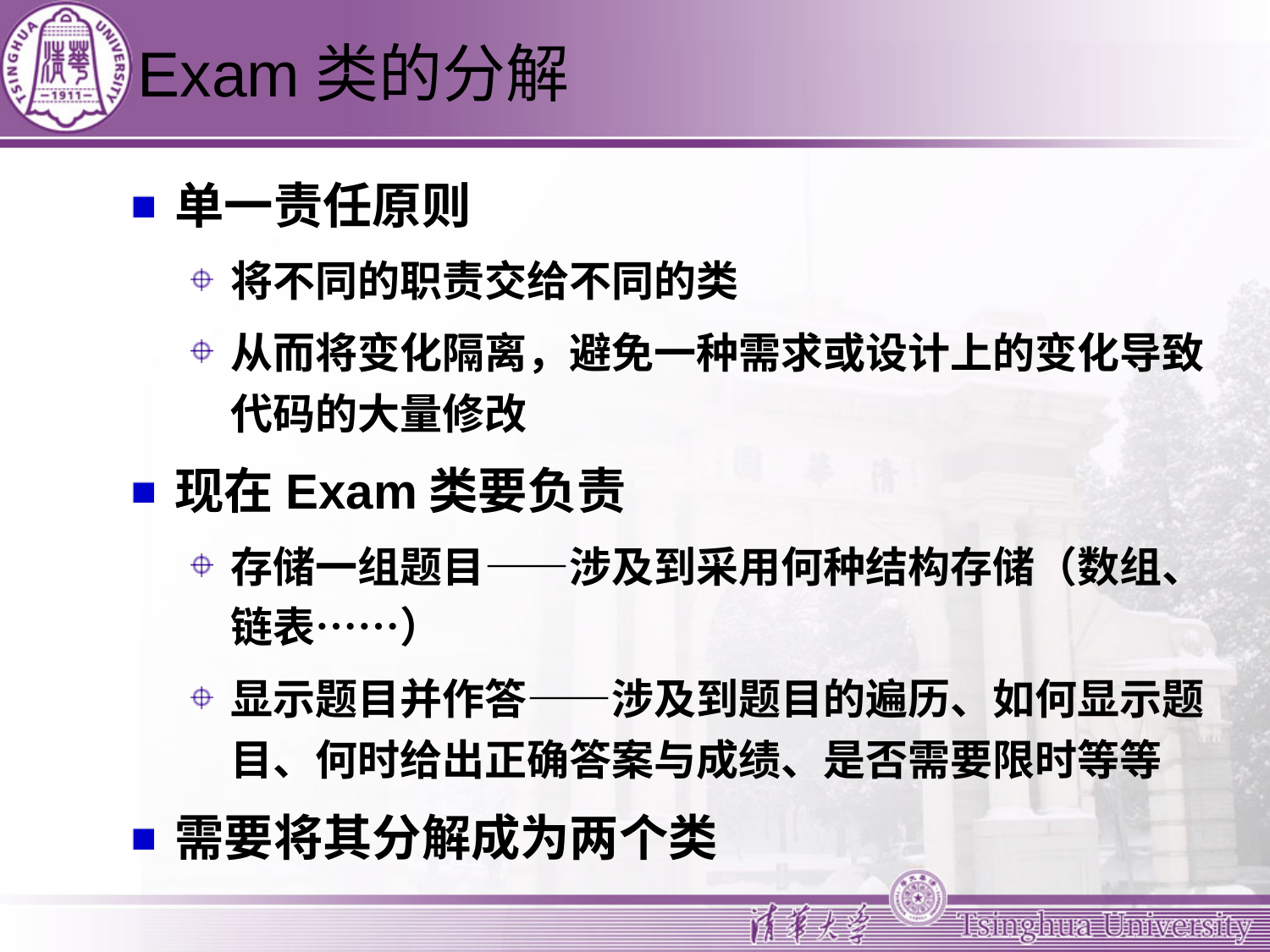

# Exam类的分解
单一责任原则
将不同的职责交给不同的类
从而将变化隔离，避免一种需求或设计上的变化导致代码的大量修改
现在Exam类要负责
存储一组题目——涉及到采用何种结构存储（数组、链表……）
显示题目并作答——涉及到题目的遍历、如何显示题目、何时给出正确答案与成绩、是否需要限时等等
需要将其分解成为两个类